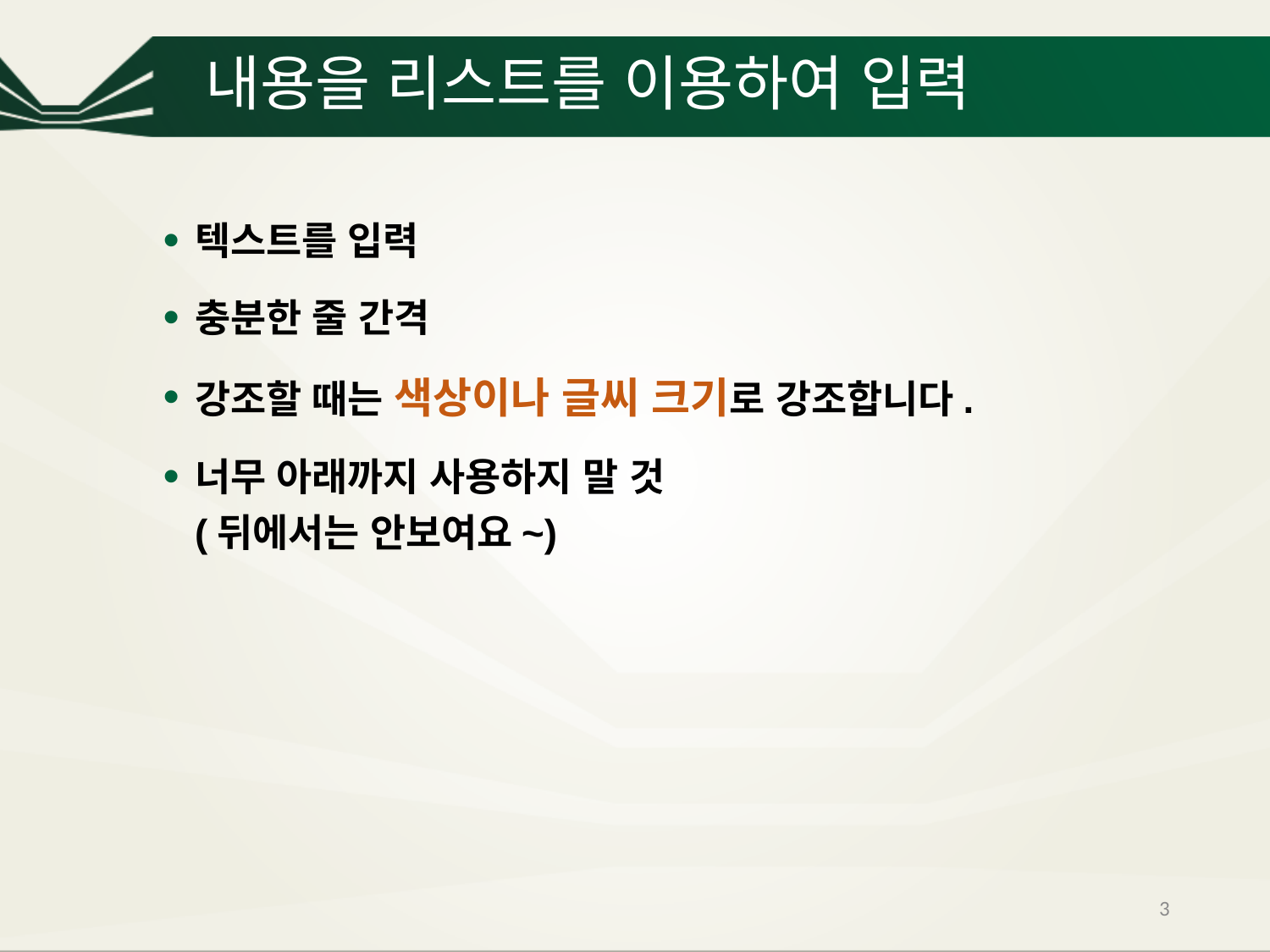

# 내용을 리스트를 이용하여 입력
텍스트를 입력
충분한 줄 간격
강조할 때는 색상이나 글씨 크기로 강조합니다.
너무 아래까지 사용하지 말 것
(뒤에서는 안보여요~)

3